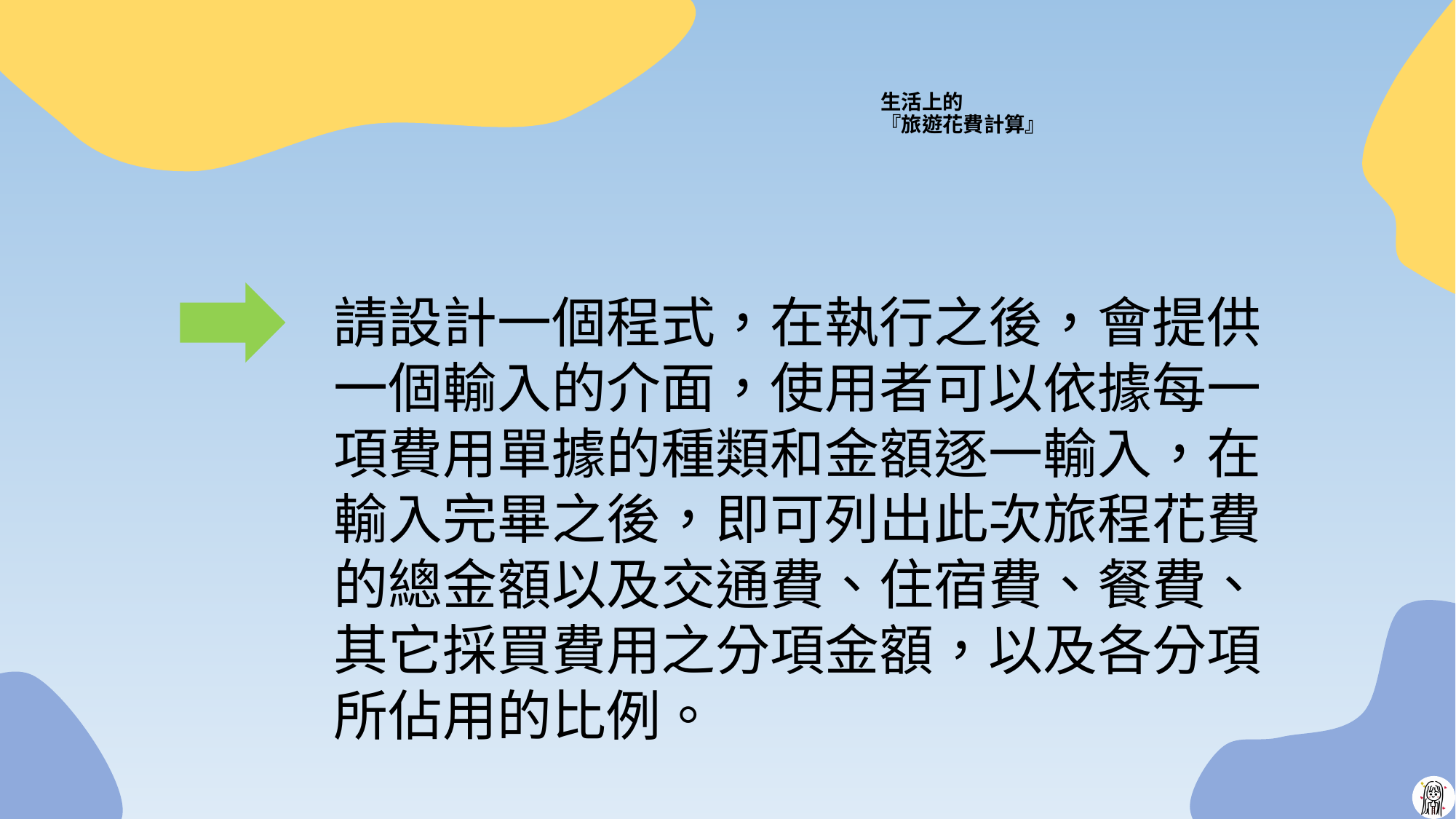

# 生活上的 『旅遊花費計算』
請設計一個程式，在執行之後，會提供一個輸入的介面，使用者可以依據每一項費用單據的種類和金額逐一輸入，在輸入完畢之後，即可列出此次旅程花費的總金額以及交通費、住宿費、餐費、其它採買費用之分項金額，以及各分項所佔用的比例。

10